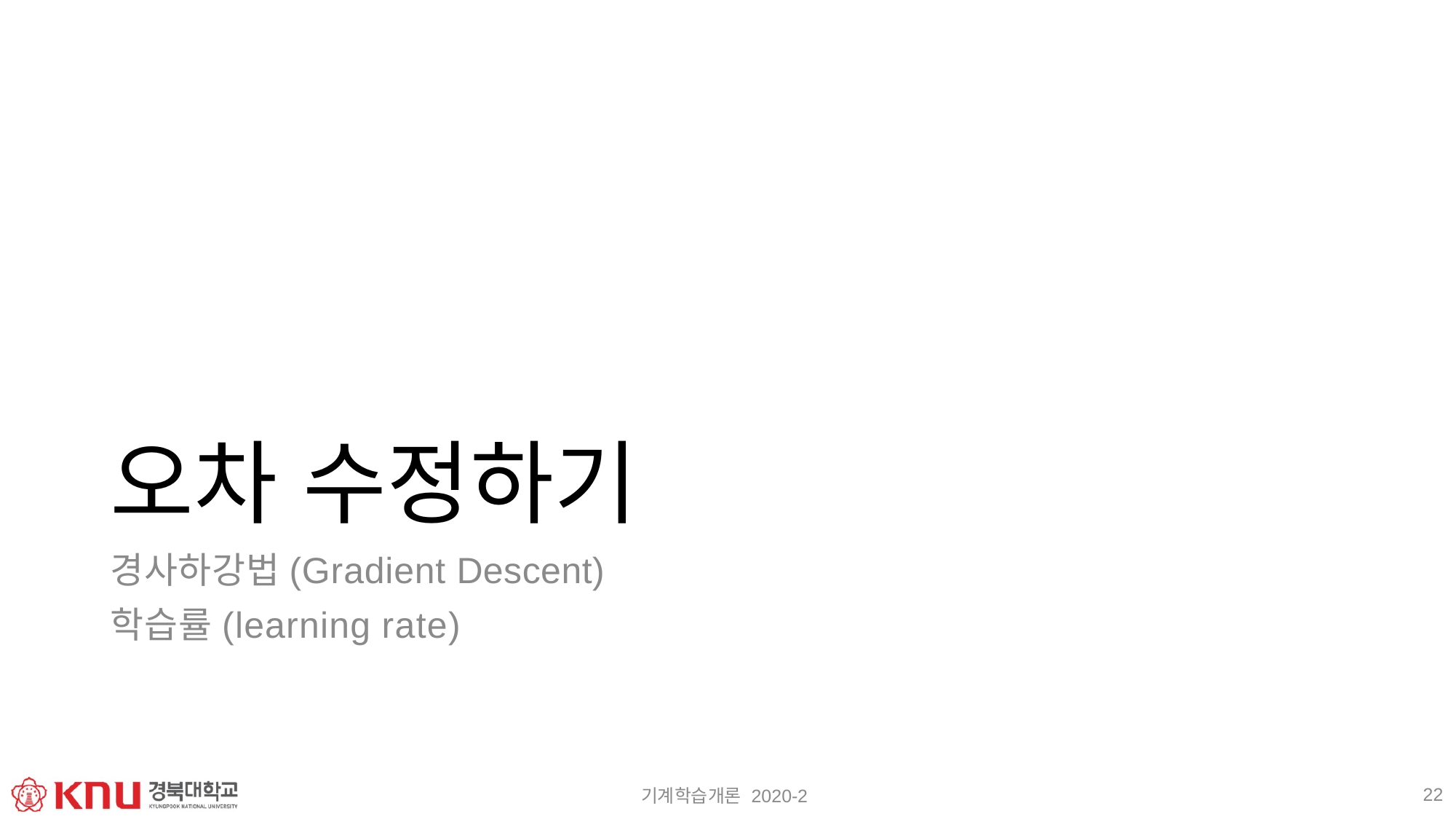

오차 수정하기
경사하강법(Gradient Descent)
학습률(learning rate)
22
기계학습개론 2020-2